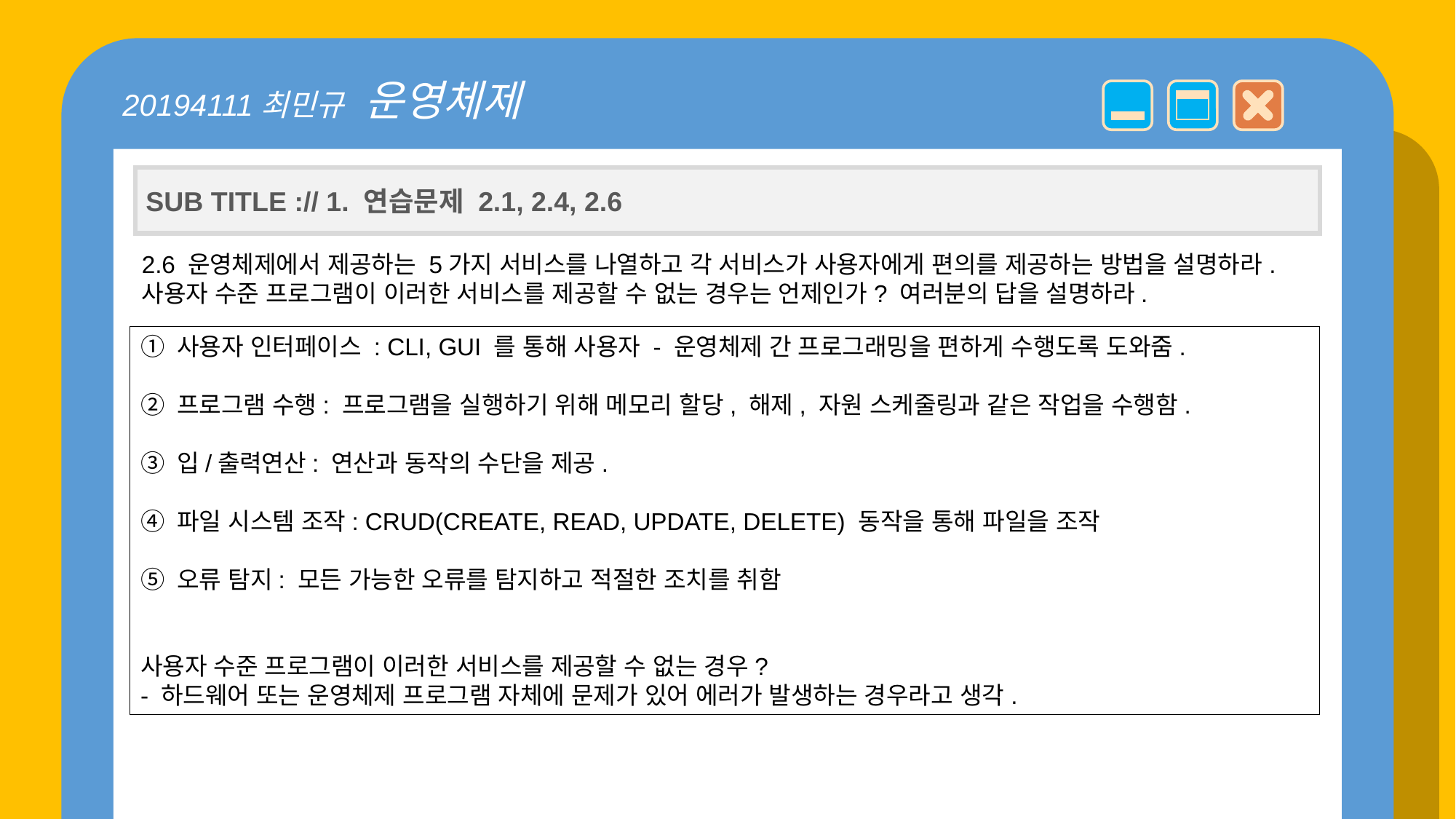

20194111최민규  운영체제

SUB TITLE :// 1. 연습문제 2.1, 2.4, 2.6
2.6 운영체제에서 제공하는 5가지 서비스를 나열하고 각 서비스가 사용자에게 편의를 제공하는 방법을 설명하라. 사용자 수준 프로그램이 이러한 서비스를 제공할 수 없는 경우는 언제인가? 여러분의 답을 설명하라.
① 사용자 인터페이스 : CLI, GUI 를 통해 사용자 - 운영체제 간 프로그래밍을 편하게 수행도록 도와줌.

② 프로그램 수행: 프로그램을 실행하기 위해 메모리 할당, 해제, 자원 스케줄링과 같은 작업을 수행함.

③ 입/출력연산: 연산과 동작의 수단을 제공.

④ 파일 시스템 조작: CRUD(CREATE, READ, UPDATE, DELETE) 동작을 통해 파일을 조작

⑤ 오류 탐지: 모든 가능한 오류를 탐지하고 적절한 조치를 취함

사용자 수준 프로그램이 이러한 서비스를 제공할 수 없는 경우?
- 하드웨어 또는 운영체제 프로그램 자체에 문제가 있어 에러가 발생하는 경우라고 생각.